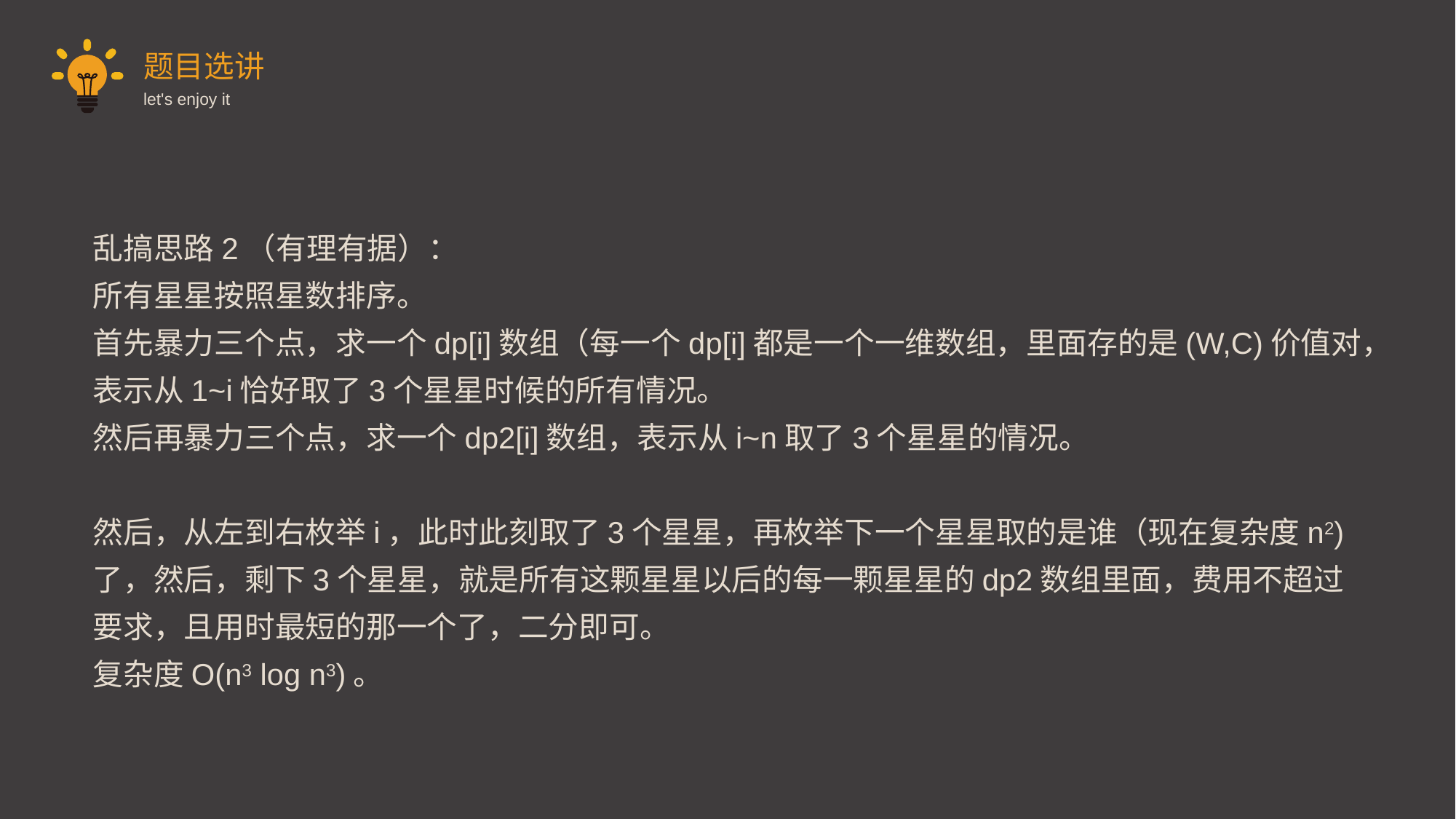

题目选讲
let's enjoy it
乱搞思路2（有理有据）：
所有星星按照星数排序。
首先暴力三个点，求一个dp[i]数组（每一个dp[i]都是一个一维数组，里面存的是(W,C)价值对，表示从1~i恰好取了3个星星时候的所有情况。
然后再暴力三个点，求一个dp2[i]数组，表示从i~n取了3个星星的情况。

然后，从左到右枚举i，此时此刻取了3个星星，再枚举下一个星星取的是谁（现在复杂度n2)了，然后，剩下3个星星，就是所有这颗星星以后的每一颗星星的dp2数组里面，费用不超过要求，且用时最短的那一个了，二分即可。
复杂度O(n3 log n3)。